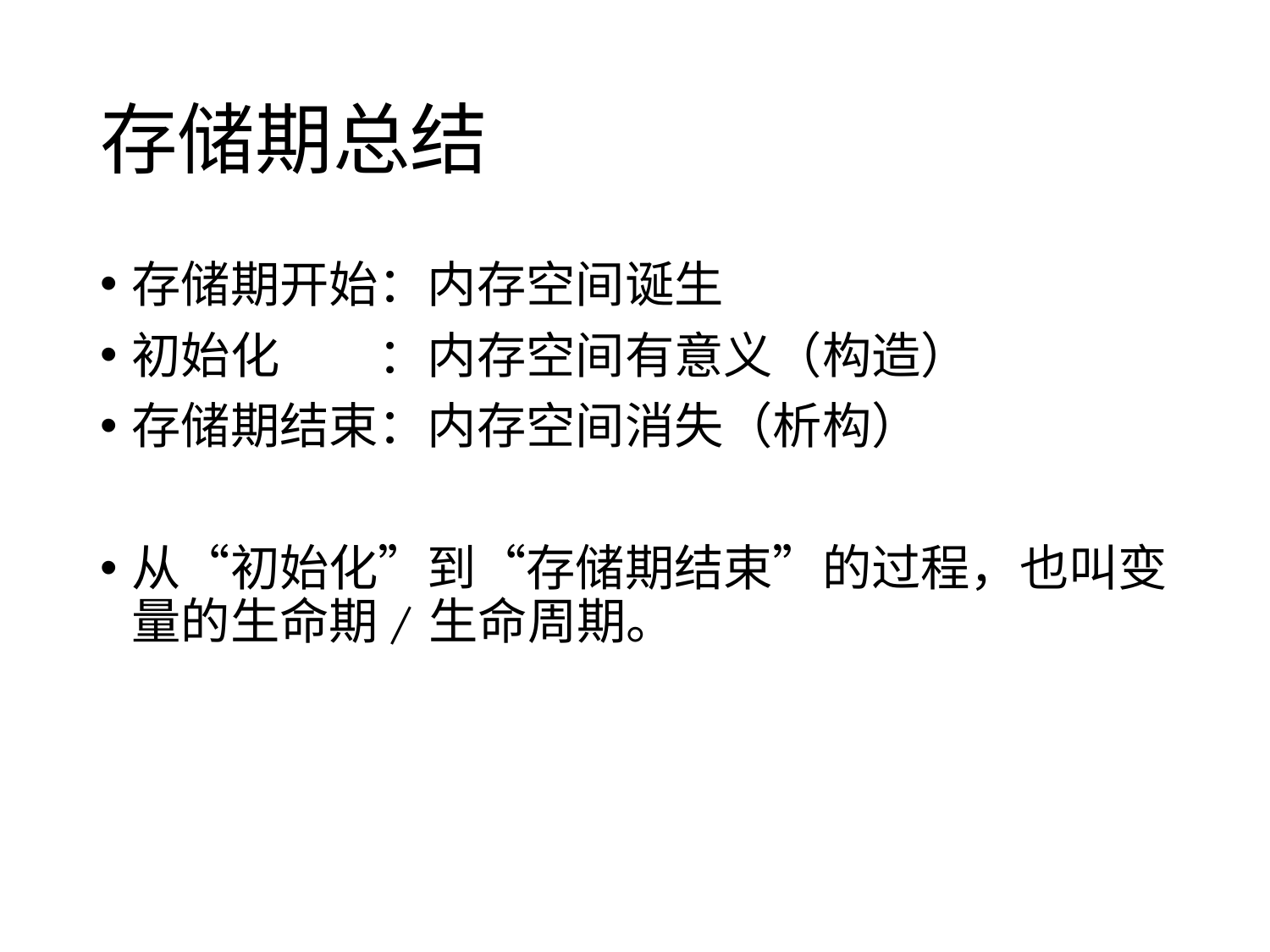

# 存储期总结
存储期开始：内存空间诞生
初始化　　：内存空间有意义（构造）
存储期结束：内存空间消失（析构）

从“初始化”到“存储期结束”的过程，也叫变量的生命期/生命周期。